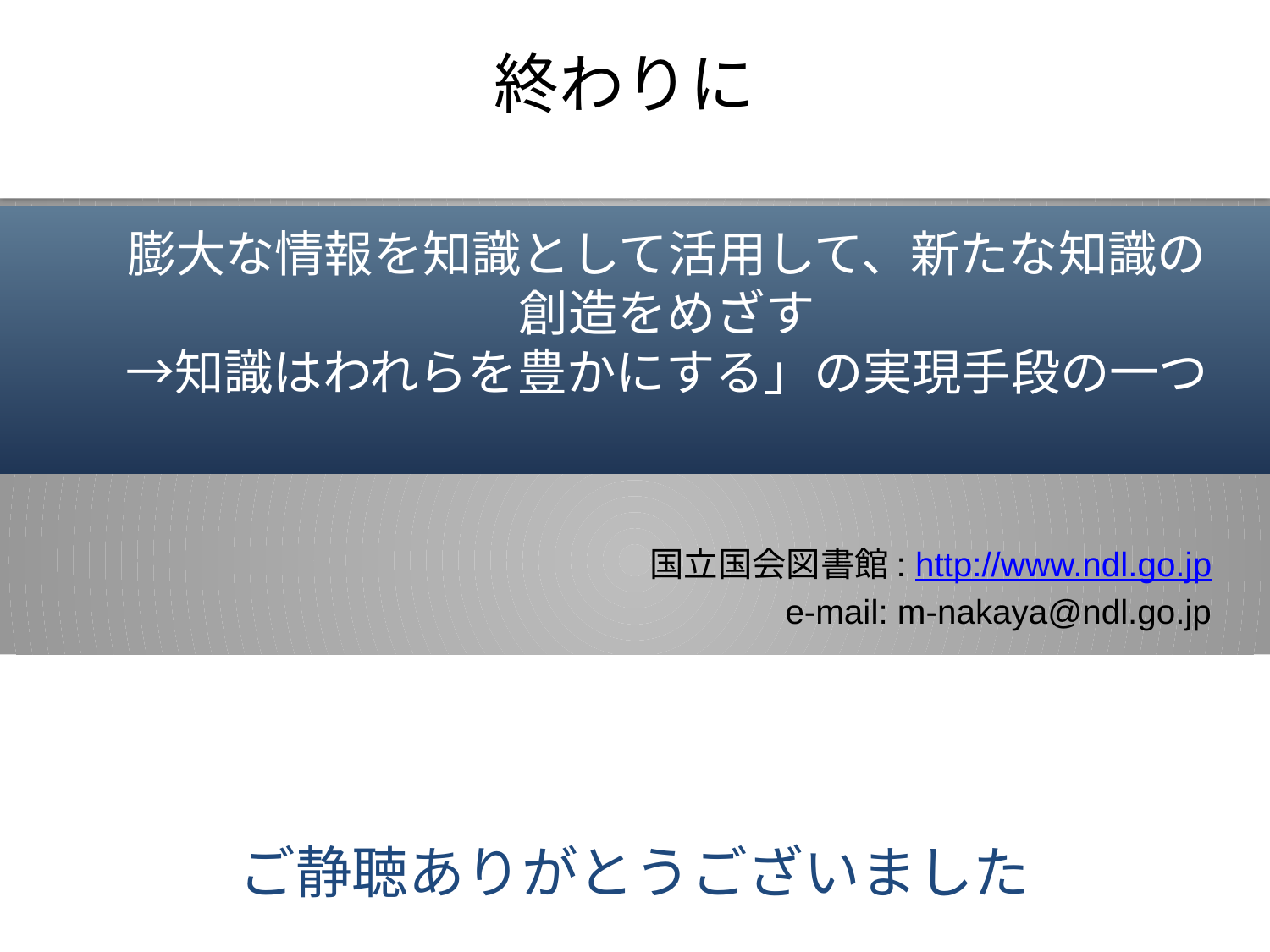

# 終わりに
膨大な情報を知識として活用して、新たな知識の創造をめざす
→知識はわれらを豊かにする」の実現手段の一つ

国立国会図書館: http://www.ndl.go.jp
e-mail: m-nakaya@ndl.go.jp

ご静聴ありがとうございました